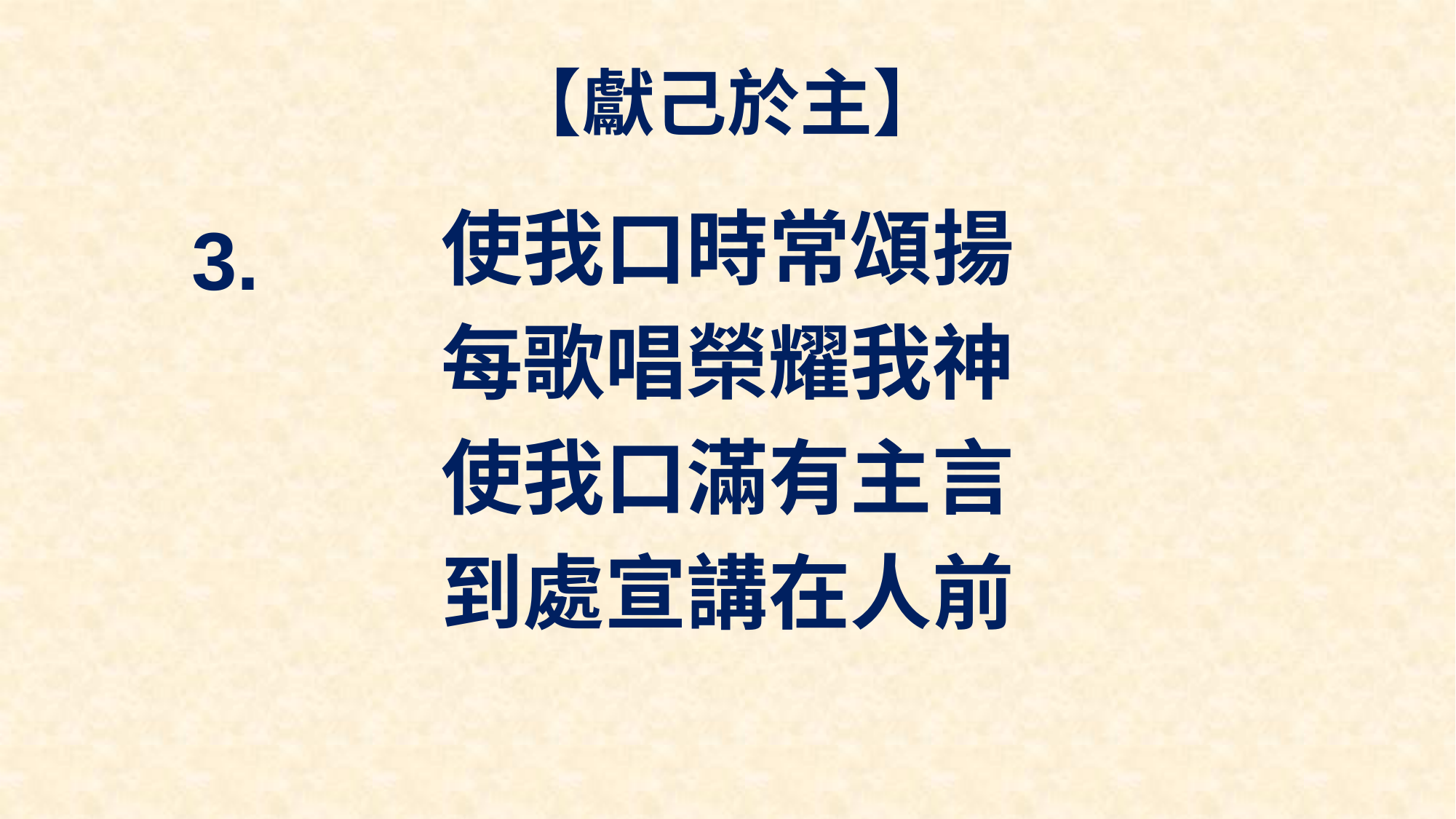

# 【獻己於主】
使我口時常頌揚
每歌唱榮耀我神
使我口滿有主言
到處宣講在人前
3.